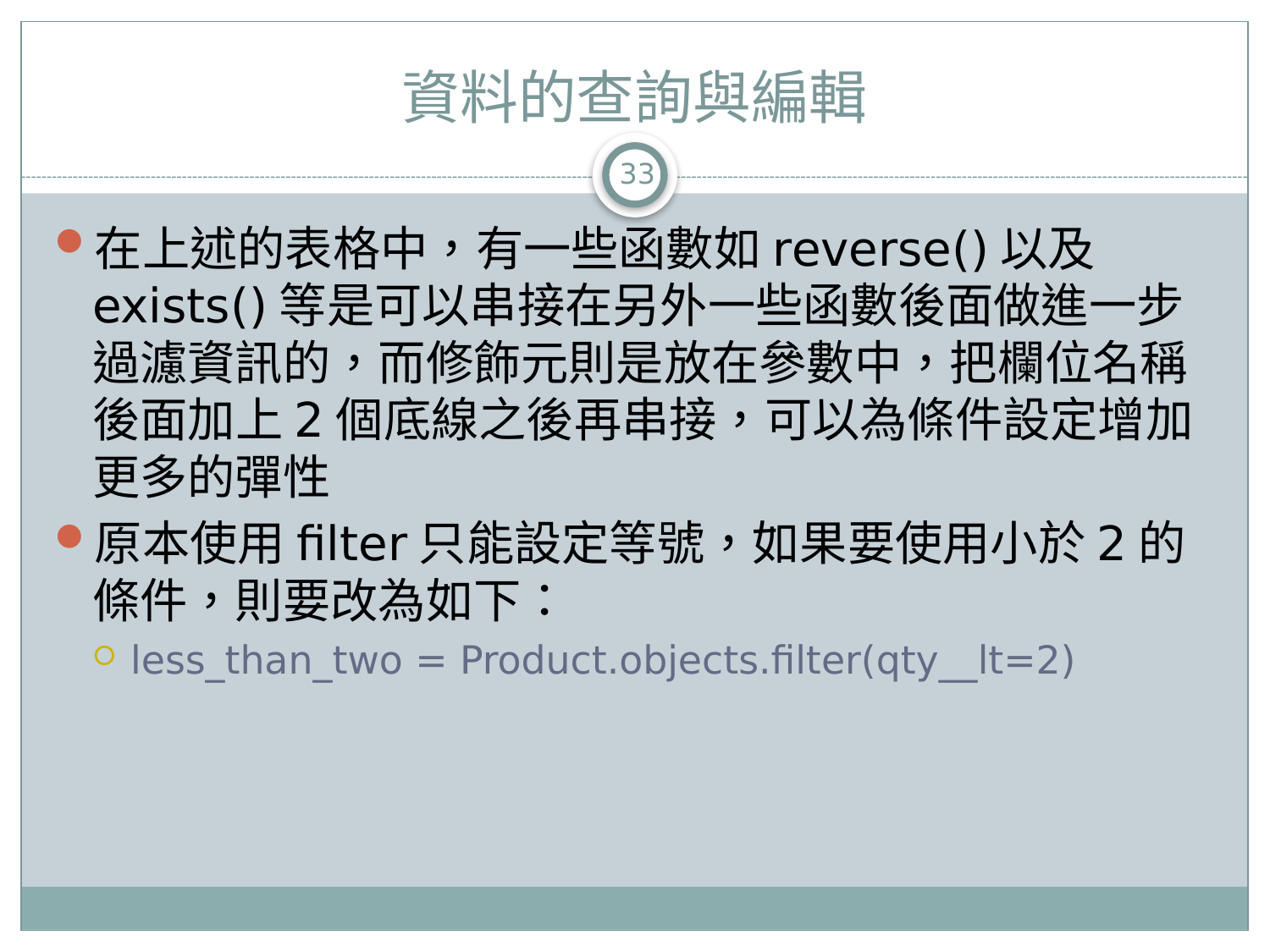

# 資料的查詢與編輯
33
在上述的表格中，有一些函數如reverse()以及exists()等是可以串接在另外一些函數後面做進一步過濾資訊的，而修飾元則是放在參數中，把欄位名稱後面加上2個底線之後再串接，可以為條件設定增加更多的彈性
原本使用filter只能設定等號，如果要使用小於2的條件，則要改為如下：
less_than_two = Product.objects.filter(qty__lt=2)